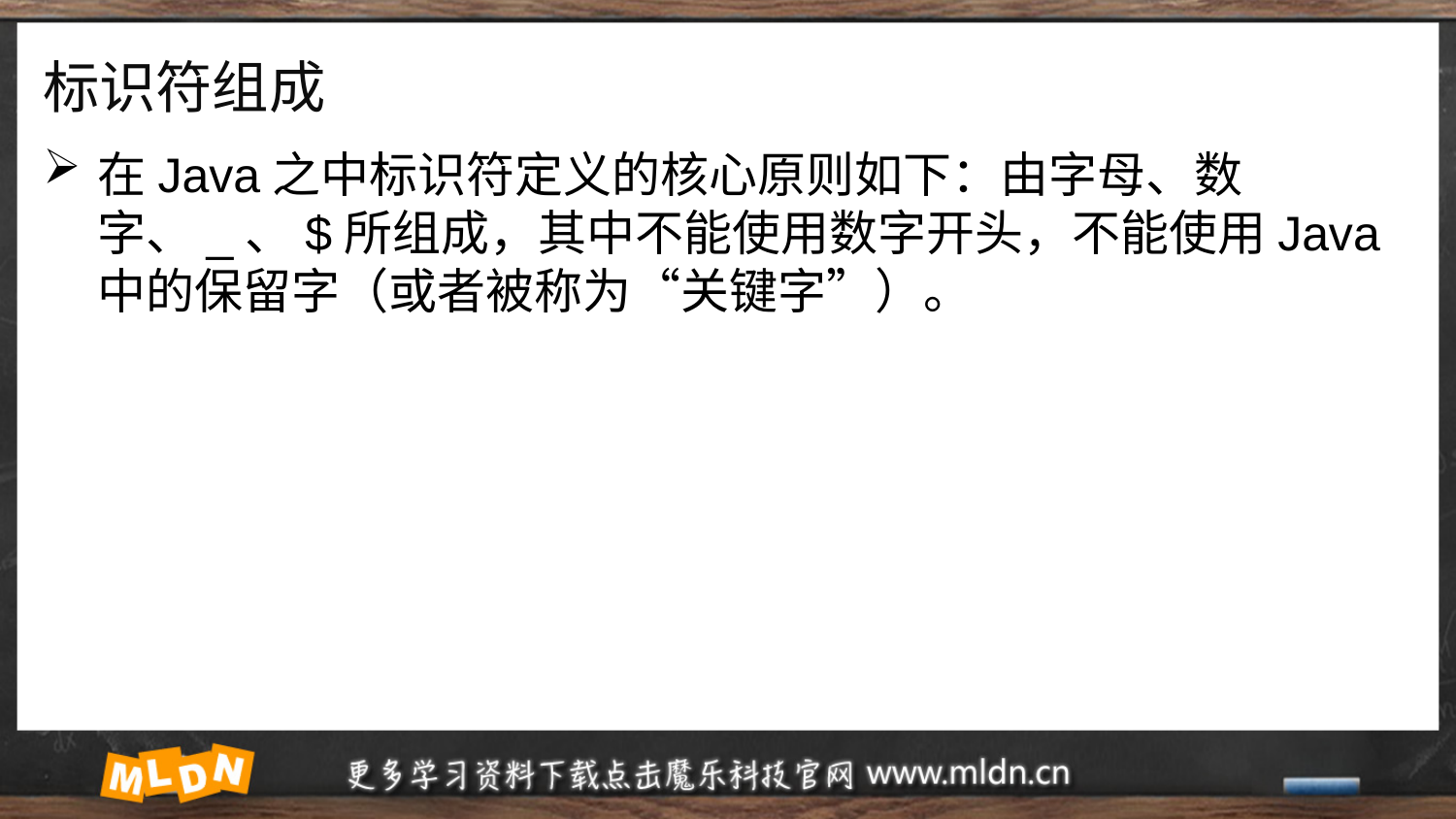

# 标识符组成
在Java之中标识符定义的核心原则如下：由字母、数字、_、$所组成，其中不能使用数字开头，不能使用Java中的保留字（或者被称为“关键字”）。